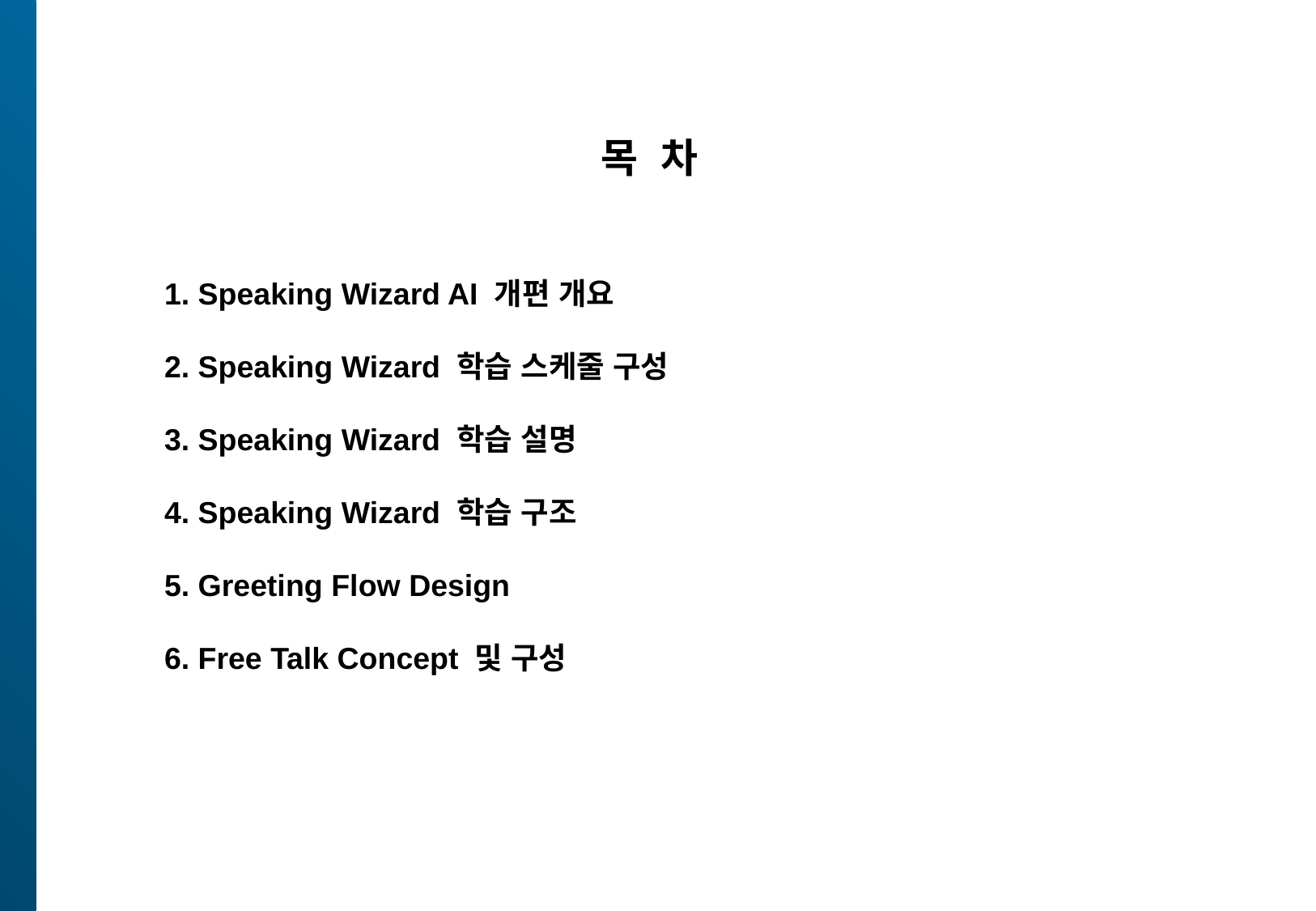

목  차
1. Speaking Wizard AI 개편 개요
2. Speaking Wizard 학습 스케줄 구성
3. Speaking Wizard 학습 설명
4. Speaking Wizard 학습 구조
5. Greeting Flow Design
6. Free Talk Concept 및 구성